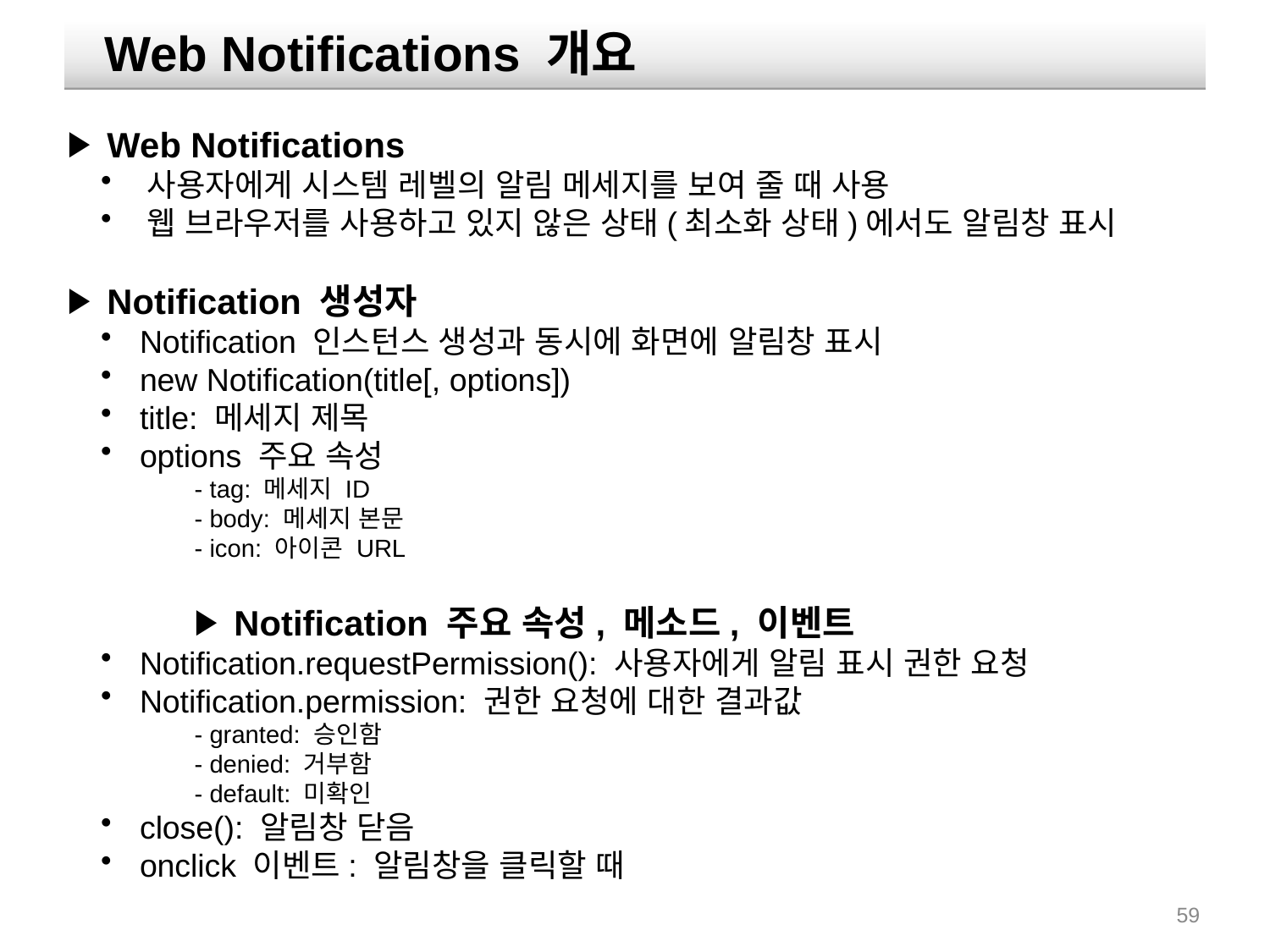

Web Notifications 개요
 Web Notifications
 사용자에게 시스템 레벨의 알림 메세지를 보여 줄 때 사용
 웹 브라우저를 사용하고 있지 않은 상태(최소화 상태)에서도 알림창 표시

 Notification 생성자
 Notification 인스턴스 생성과 동시에 화면에 알림창 표시
 new Notification(title[, options])
 title: 메세지 제목
 options 주요 속성
- tag: 메세지 ID
- body: 메세지 본문
- icon: 아이콘 URL

 Notification 주요 속성, 메소드, 이벤트
 Notification.requestPermission(): 사용자에게 알림 표시 권한 요청
 Notification.permission: 권한 요청에 대한 결과값
- granted: 승인함
- denied: 거부함
- default: 미확인
 close(): 알림창 닫음
 onclick 이벤트: 알림창을 클릭할 때
59